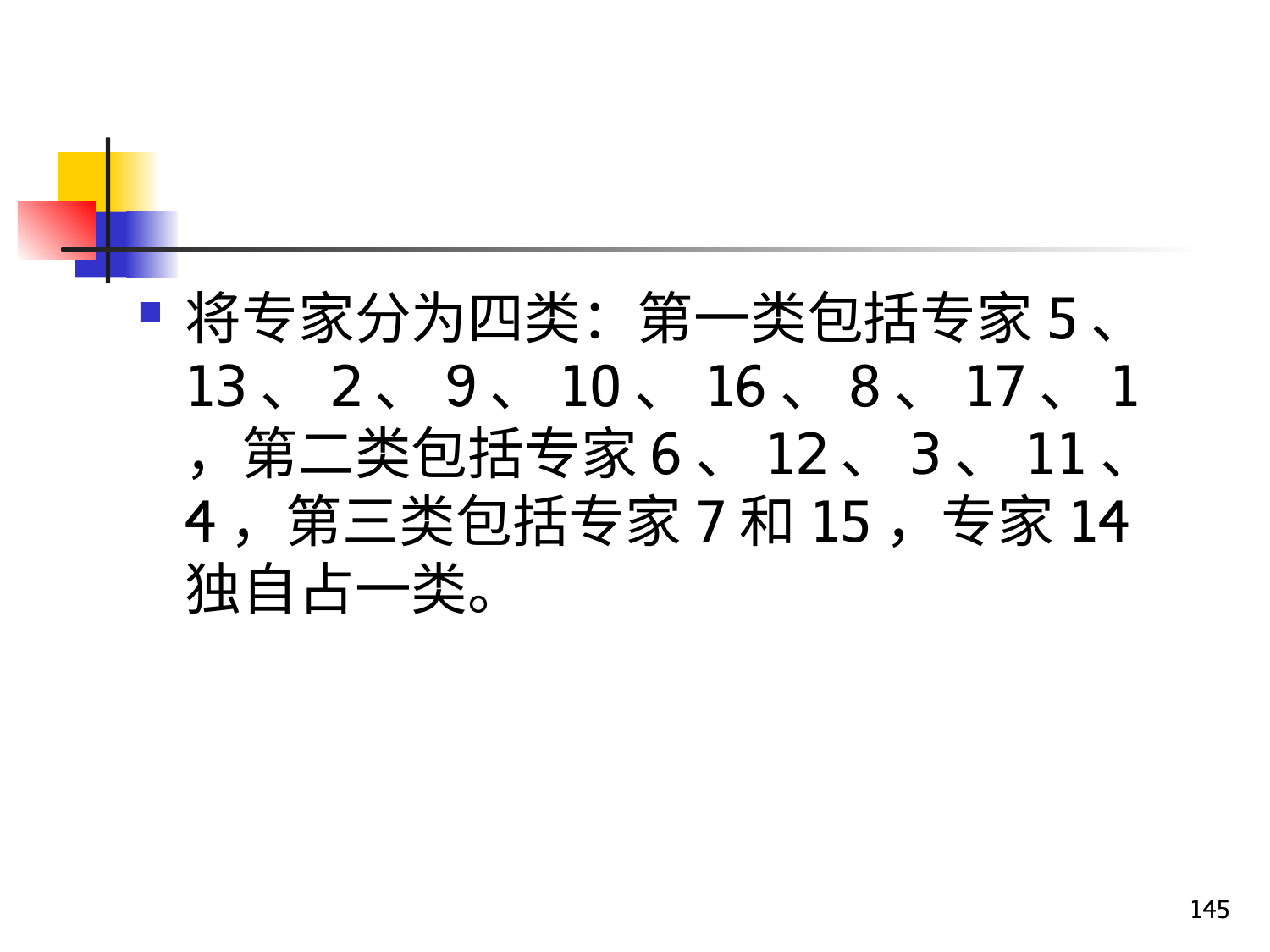

#
将专家分为四类：第一类包括专家5、13、2、9、10、16、8、17、1，第二类包括专家6、12、3、11、4，第三类包括专家7和15，专家14独自占一类。
145